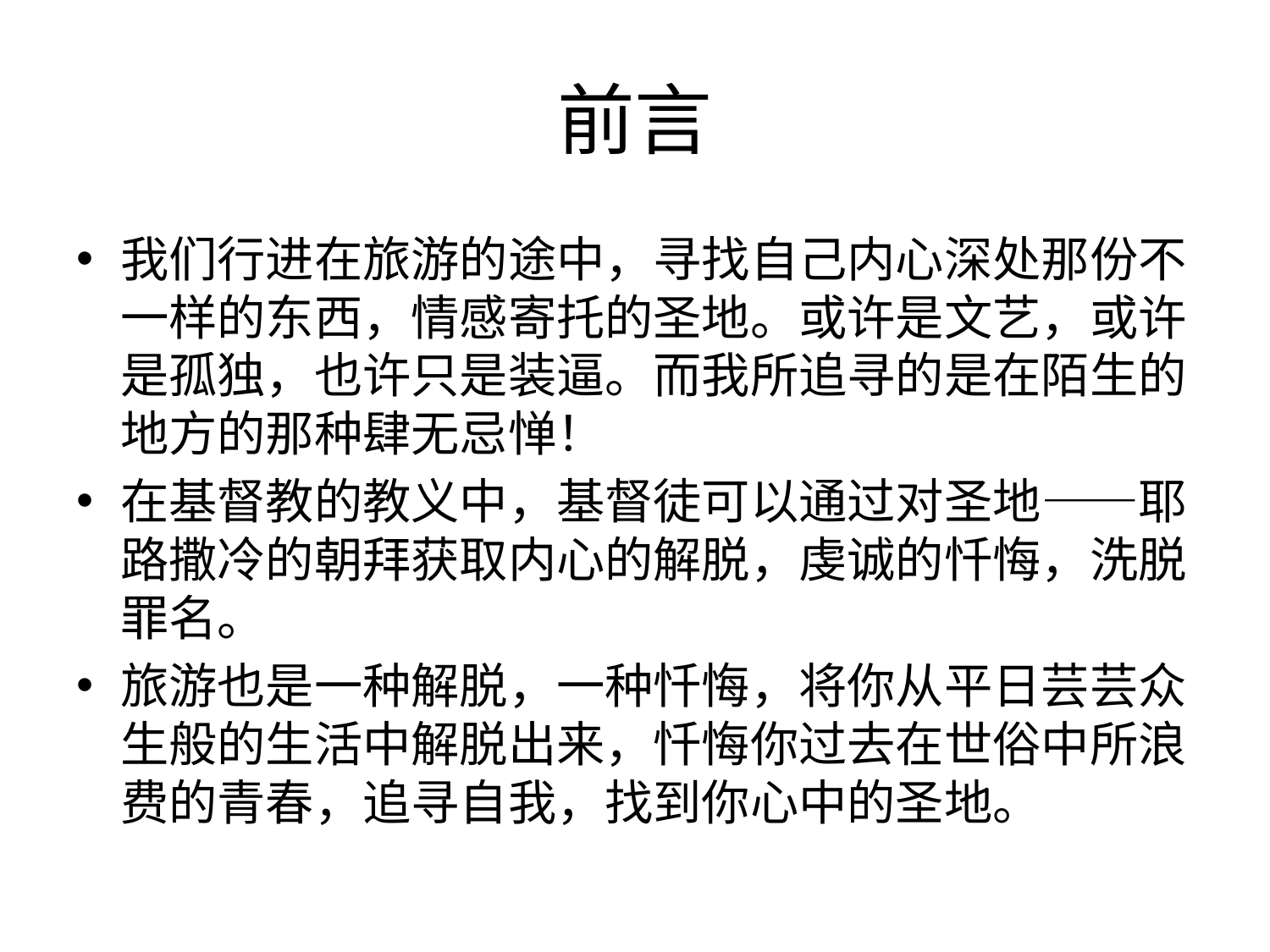

# 前言
我们行进在旅游的途中，寻找自己内心深处那份不一样的东西，情感寄托的圣地。或许是文艺，或许是孤独，也许只是装逼。而我所追寻的是在陌生的地方的那种肆无忌惮！
在基督教的教义中，基督徒可以通过对圣地——耶路撒冷的朝拜获取内心的解脱，虔诚的忏悔，洗脱罪名。
旅游也是一种解脱，一种忏悔，将你从平日芸芸众生般的生活中解脱出来，忏悔你过去在世俗中所浪费的青春，追寻自我，找到你心中的圣地。